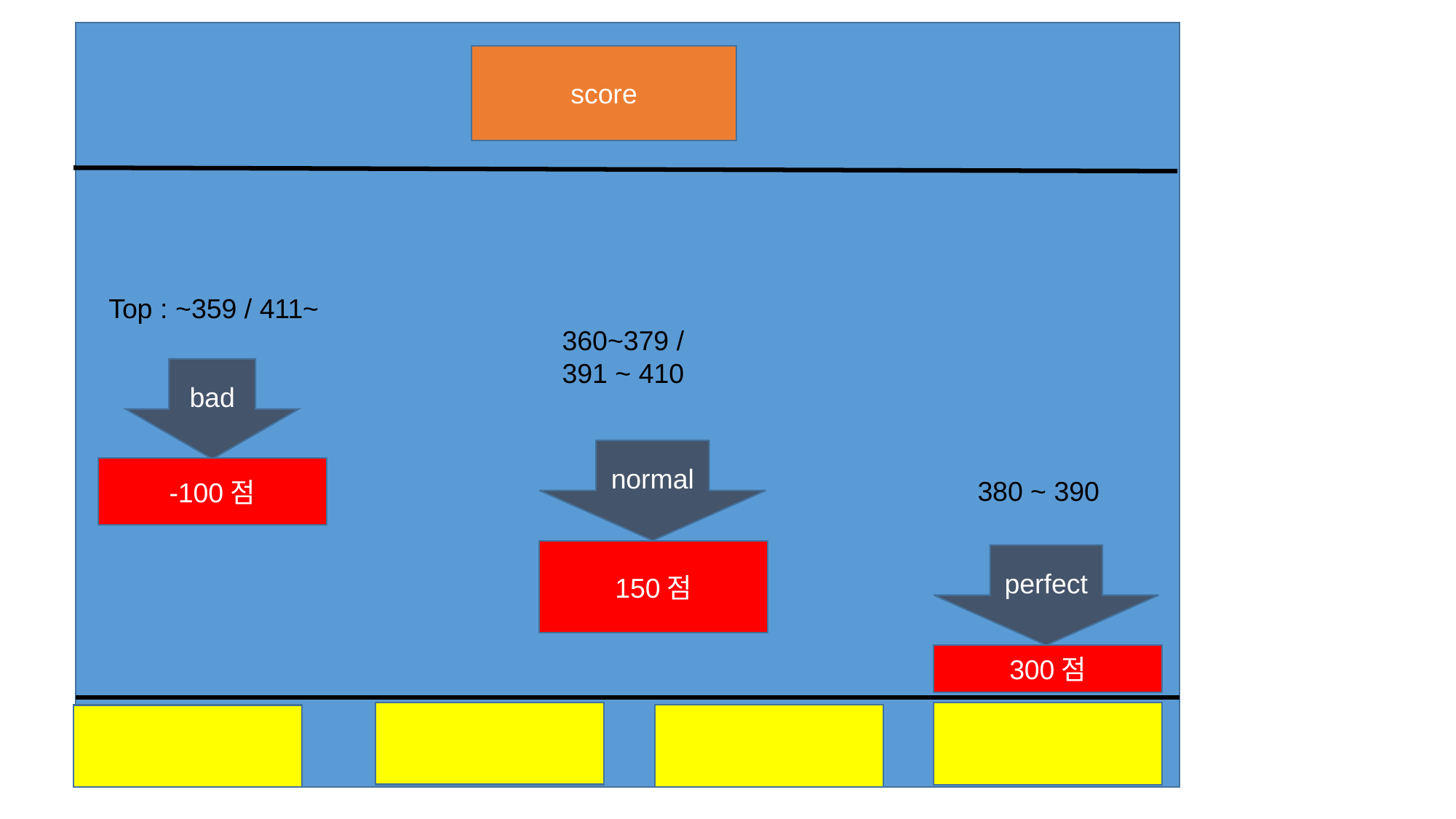

score
Top : ~359 / 411~
360~379 / 391 ~ 410
bad
normal
-100점
380 ~ 390
150점
perfect
300점